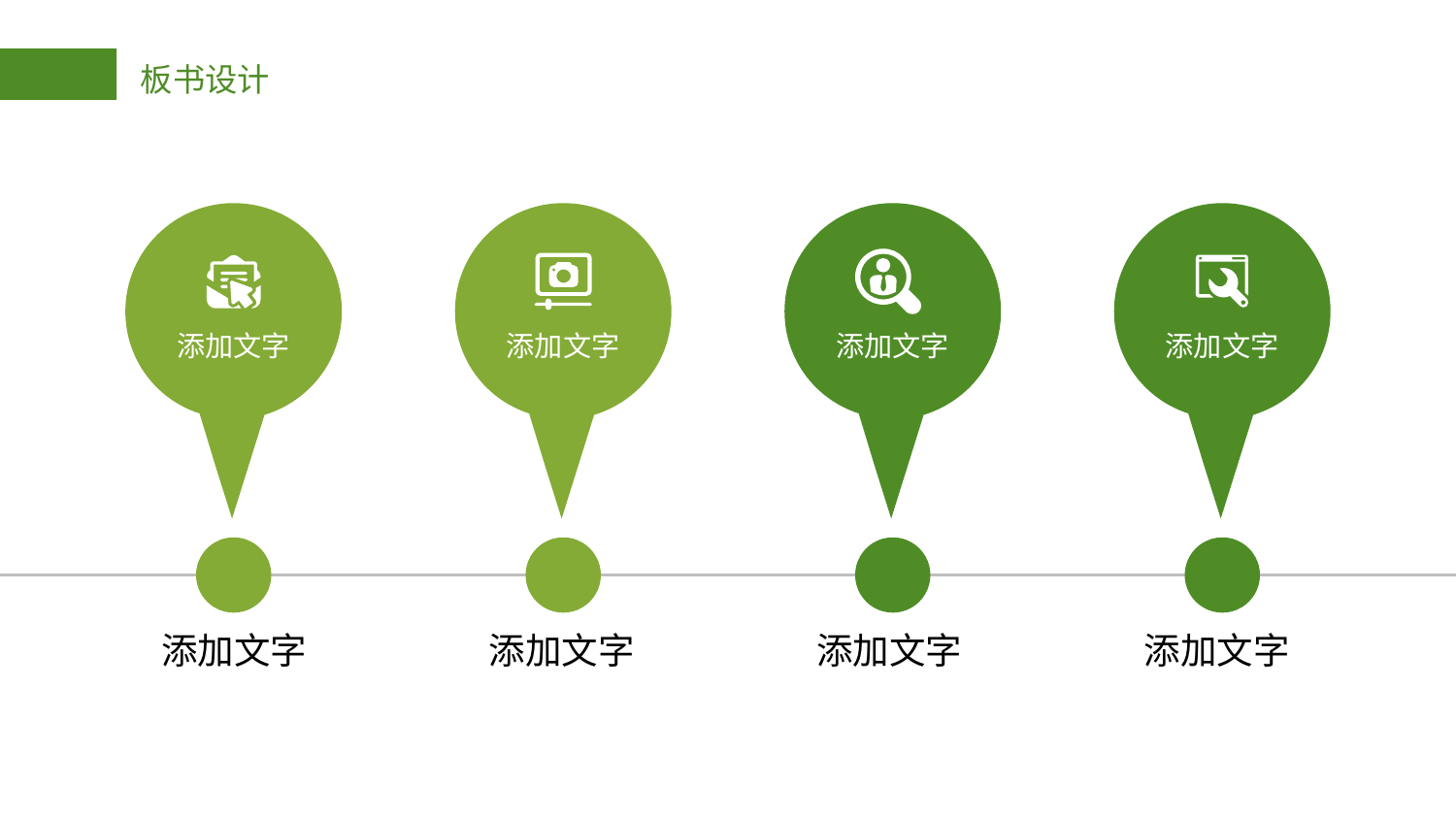

添加文字
添加文字
添加文字
添加文字

添加文字
添加文字
添加文字
添加文字